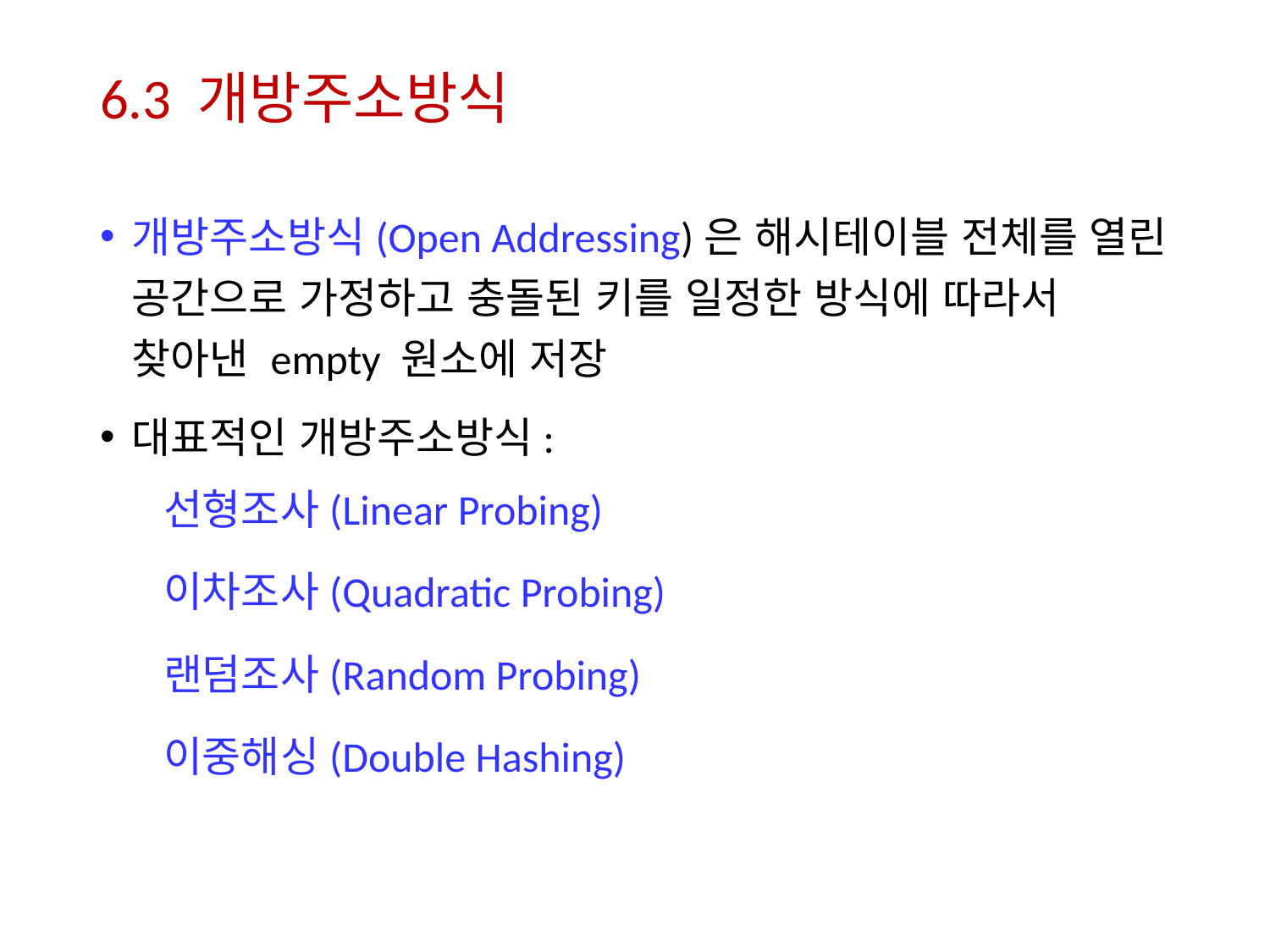

# 6.3 개방주소방식
개방주소방식(Open Addressing)은 해시테이블 전체를 열린 공간으로 가정하고 충돌된 키를 일정한 방식에 따라서 찾아낸 empty 원소에 저장
대표적인 개방주소방식:
선형조사(Linear Probing)
이차조사(Quadratic Probing)
랜덤조사(Random Probing)
이중해싱(Double Hashing)